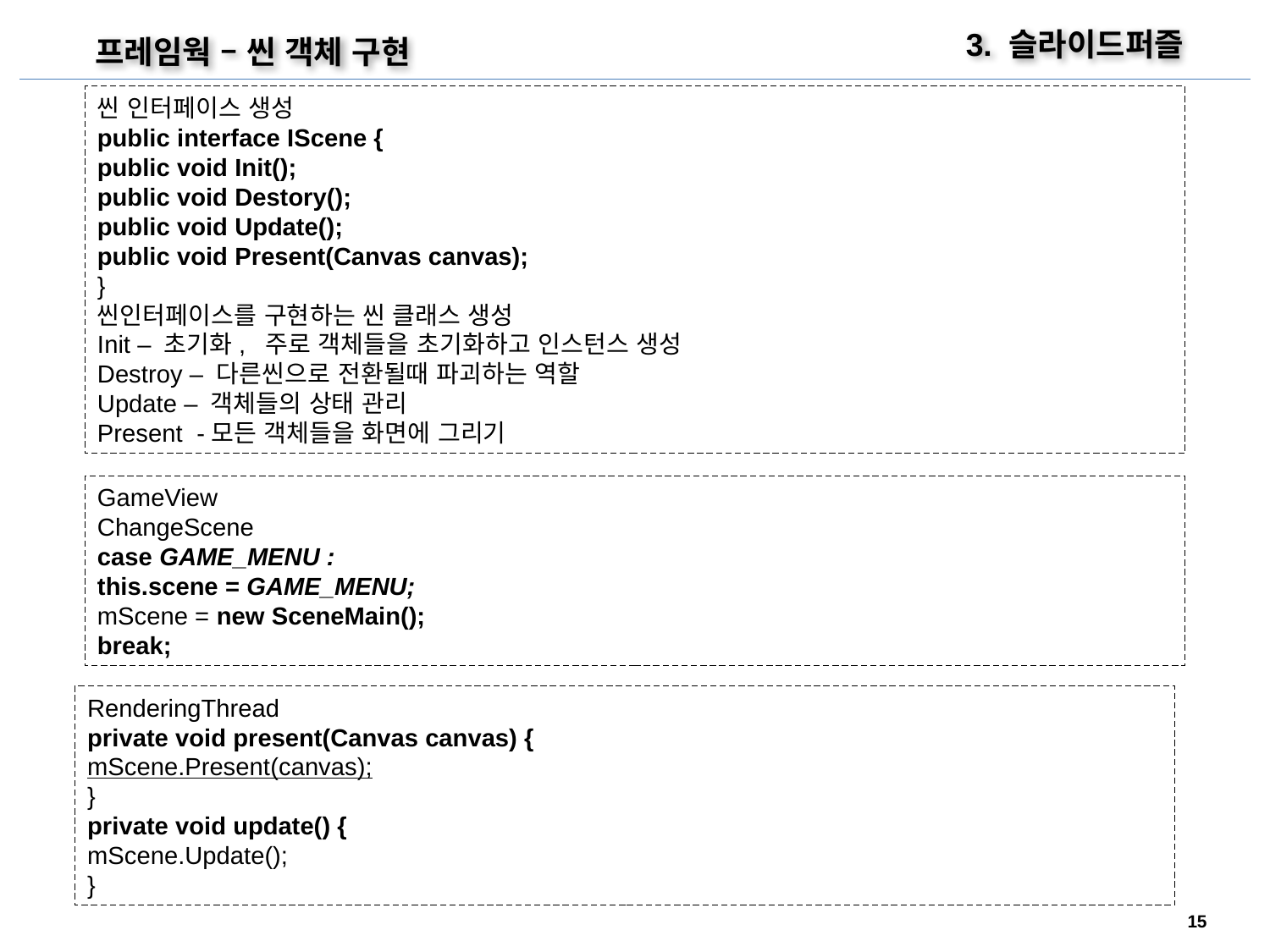

3. 슬라이드퍼즐
프레임웍 – 씬 객체 구현
씬 인터페이스 생성
public interface IScene {
public void Init();
public void Destory();
public void Update();
public void Present(Canvas canvas);
}
씬인터페이스를 구현하는 씬 클래스 생성
Init – 초기화,  주로 객체들을 초기화하고 인스턴스 생성
Destroy – 다른씬으로 전환될때 파괴하는 역할
Update – 객체들의 상태 관리
Present  -모든 객체들을 화면에 그리기
GameView
ChangeScene
case GAME_MENU :
this.scene = GAME_MENU;
mScene = new SceneMain();
break;
RenderingThread
private void present(Canvas canvas) {
mScene.Present(canvas);
}
private void update() {
mScene.Update();
}